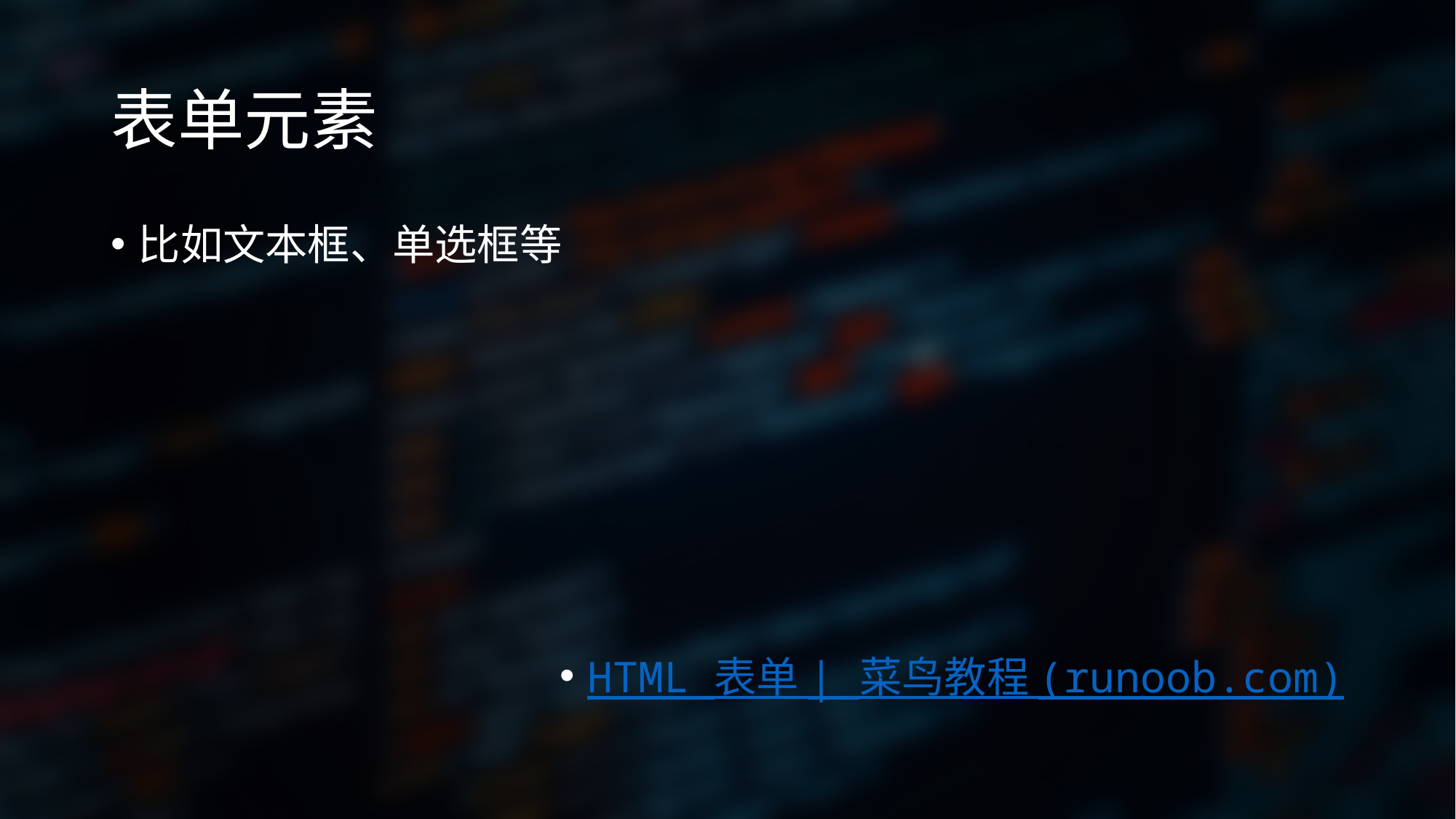

# 表单元素
比如文本框、单选框等

HTML 表单 | 菜鸟教程 (runoob.com)